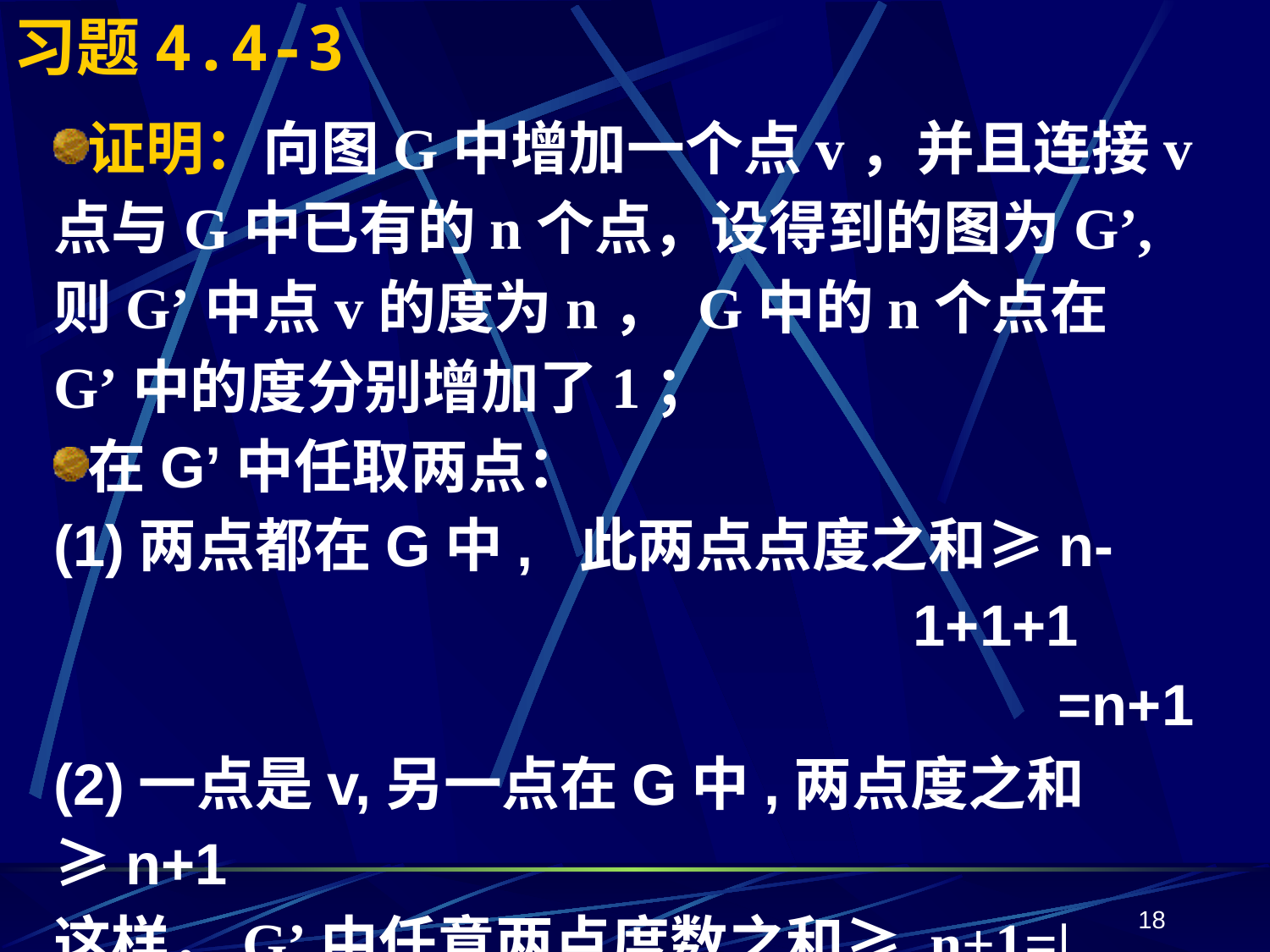

# 习题4.4-3
证明：向图G中增加一个点v，并且连接v点与G中已有的n个点，设得到的图为G’, 则G’中点v的度为n， G中的n个点在G’中的度分别增加了1；
在G’中任取两点：
(1)两点都在G中,  此两点点度之和≥n-1+1+1                   =n+1
(2)一点是v,另一点在G中,两点度之和≥n+1
这样，G’中任意两点度数之和≥ n+1=|P(G’)|.

18